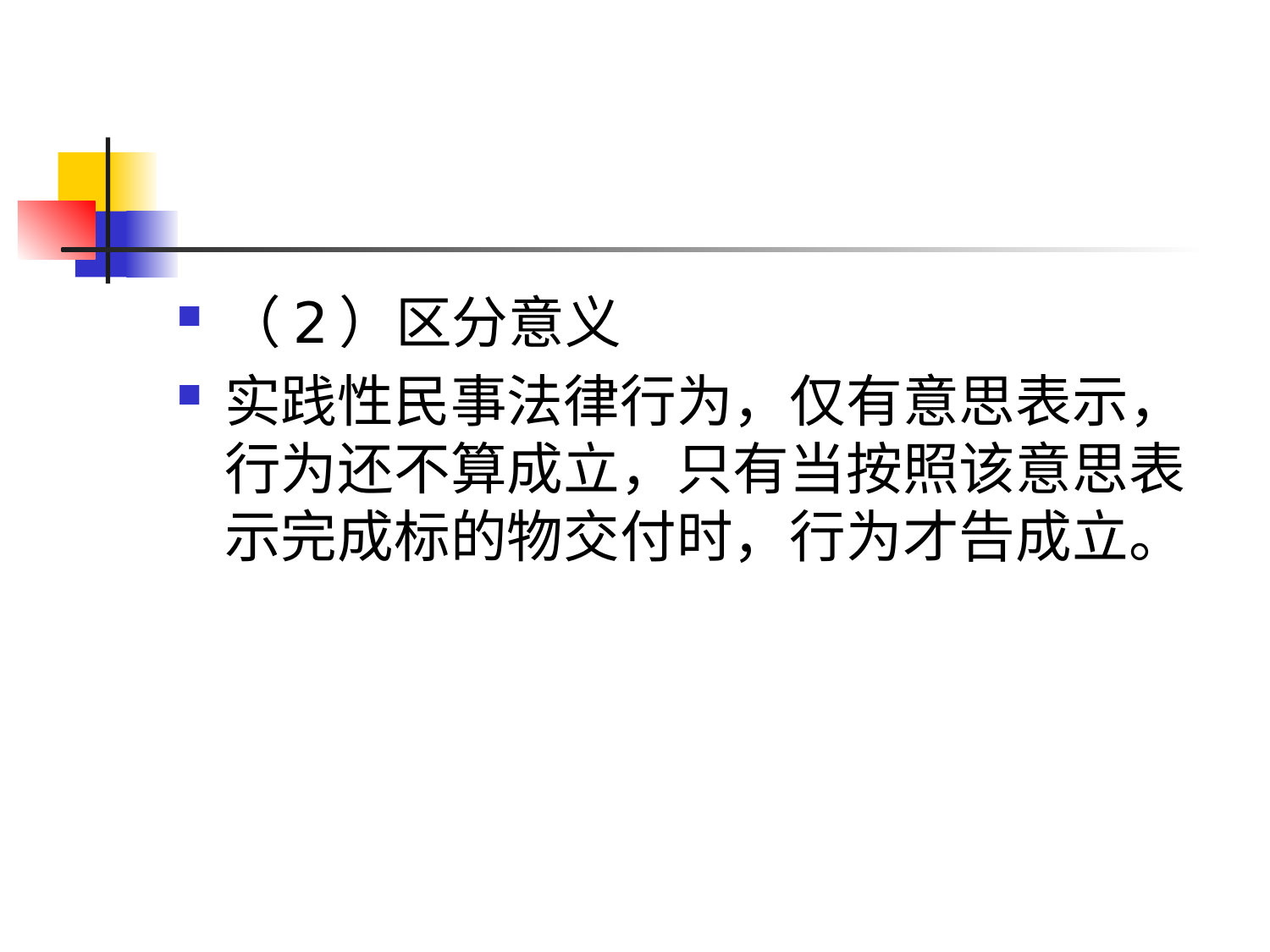

#
（2）区分意义
实践性民事法律行为，仅有意思表示，行为还不算成立，只有当按照该意思表示完成标的物交付时，行为才告成立。